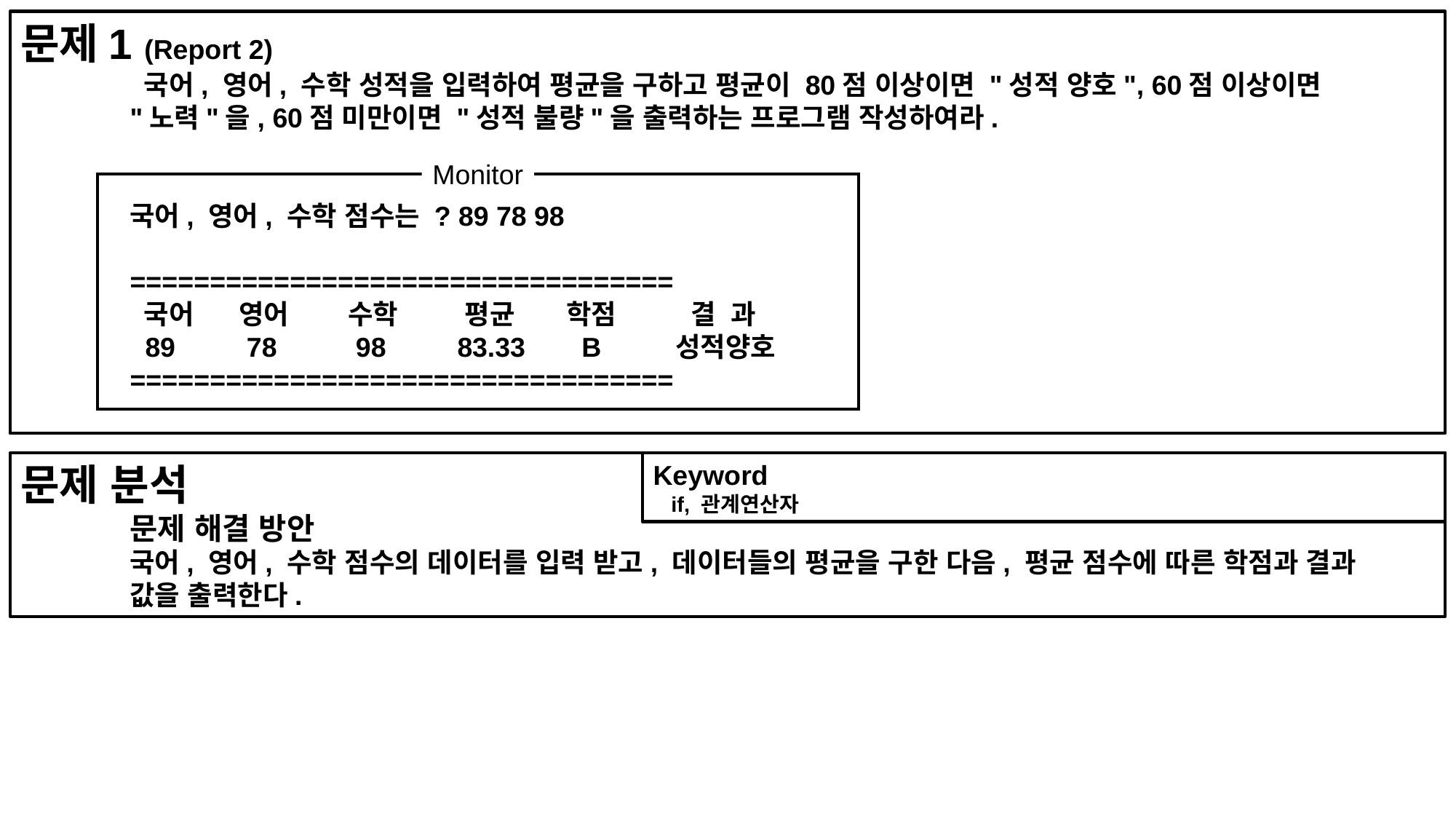

문제1 (Report 2)
	 국어, 영어, 수학 성적을 입력하여 평균을 구하고 평균이 80점 이상이면 "성적 양호", 60점 이상이면
	"노력"을, 60점 미만이면 "성적 불량"을 출력하는 프로그램 작성하여라.

	국어, 영어, 수학 점수는 ? 89 78 98

	==================================
	 국어	영어	수학	 평균	학점	  결  과
	  89	 78	 98	83.33	  B	성적양호
	==================================

Monitor

문제 분석
	문제 해결 방안
	국어, 영어, 수학 점수의 데이터를 입력 받고, 데이터들의 평균을 구한 다음, 평균 점수에 따른 학점과 결과
	값을 출력한다.
Keyword
   if, 관계연산자